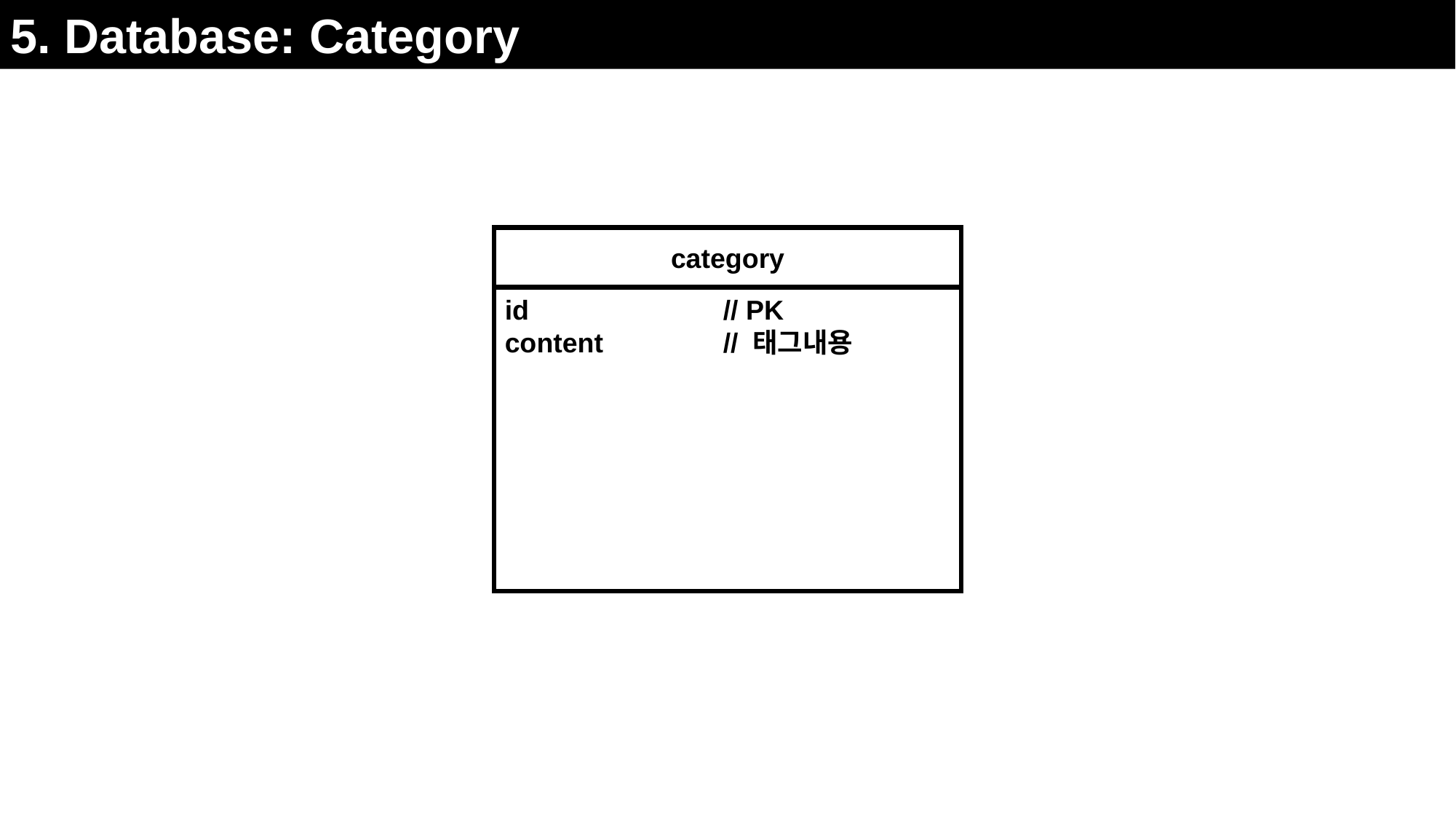

5. Database: Category
category
id		// PK
content		// 태그내용